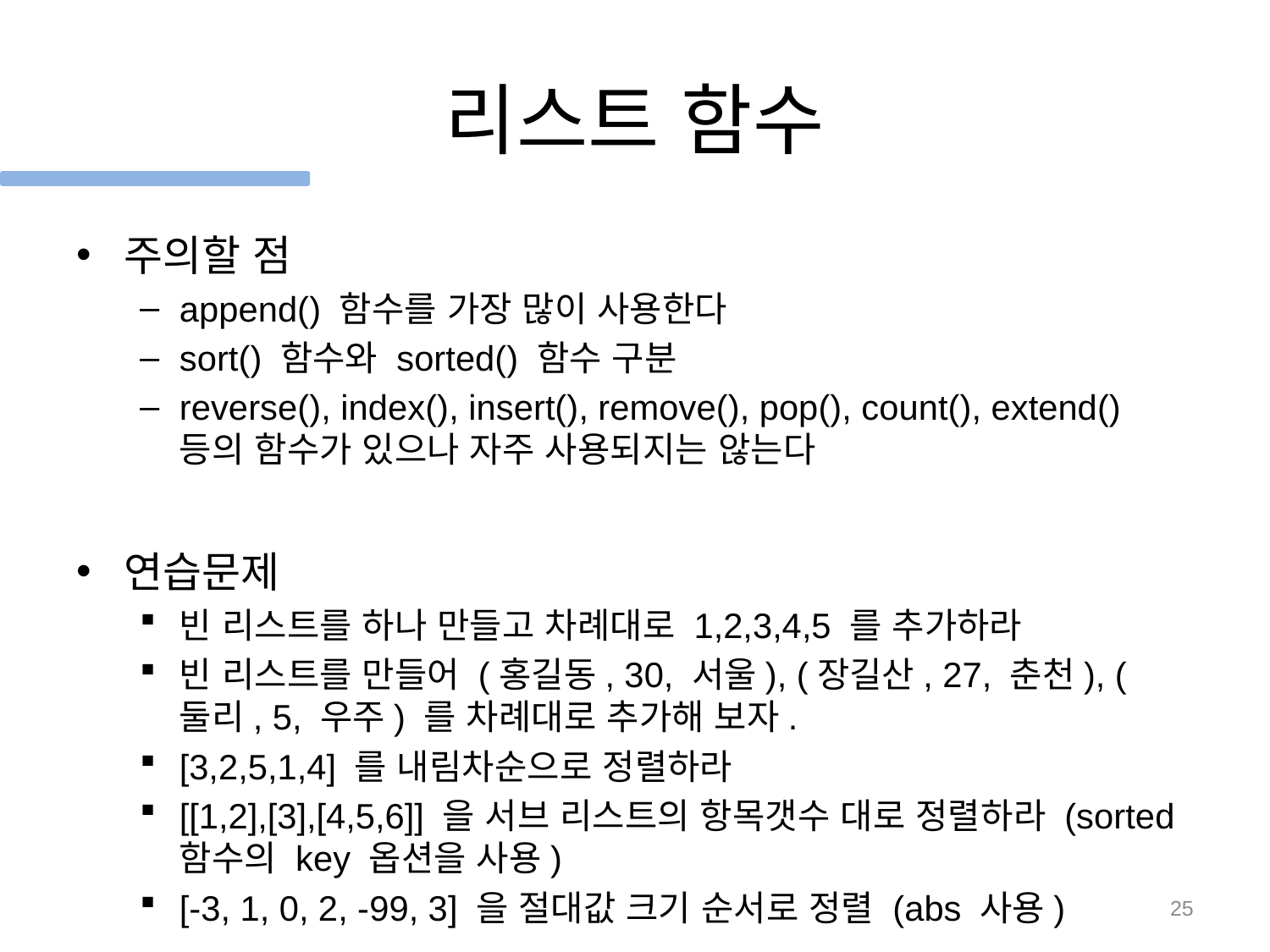

# 리스트 함수

주의할 점
append() 함수를 가장 많이 사용한다
sort() 함수와 sorted() 함수 구분
reverse(), index(), insert(), remove(), pop(), count(), extend() 등의 함수가 있으나 자주 사용되지는 않는다

연습문제
빈 리스트를 하나 만들고 차례대로 1,2,3,4,5 를 추가하라
빈 리스트를 만들어 (홍길동, 30, 서울), (장길산, 27, 춘천), (둘리, 5, 우주) 를 차례대로 추가해 보자.
[3,2,5,1,4] 를 내림차순으로 정렬하라
[[1,2],[3],[4,5,6]] 을 서브 리스트의 항목갯수 대로 정렬하라 (sorted 함수의 key 옵션을 사용)
[-3, 1, 0, 2, -99, 3] 을 절대값 크기 순서로 정렬 (abs 사용)
25